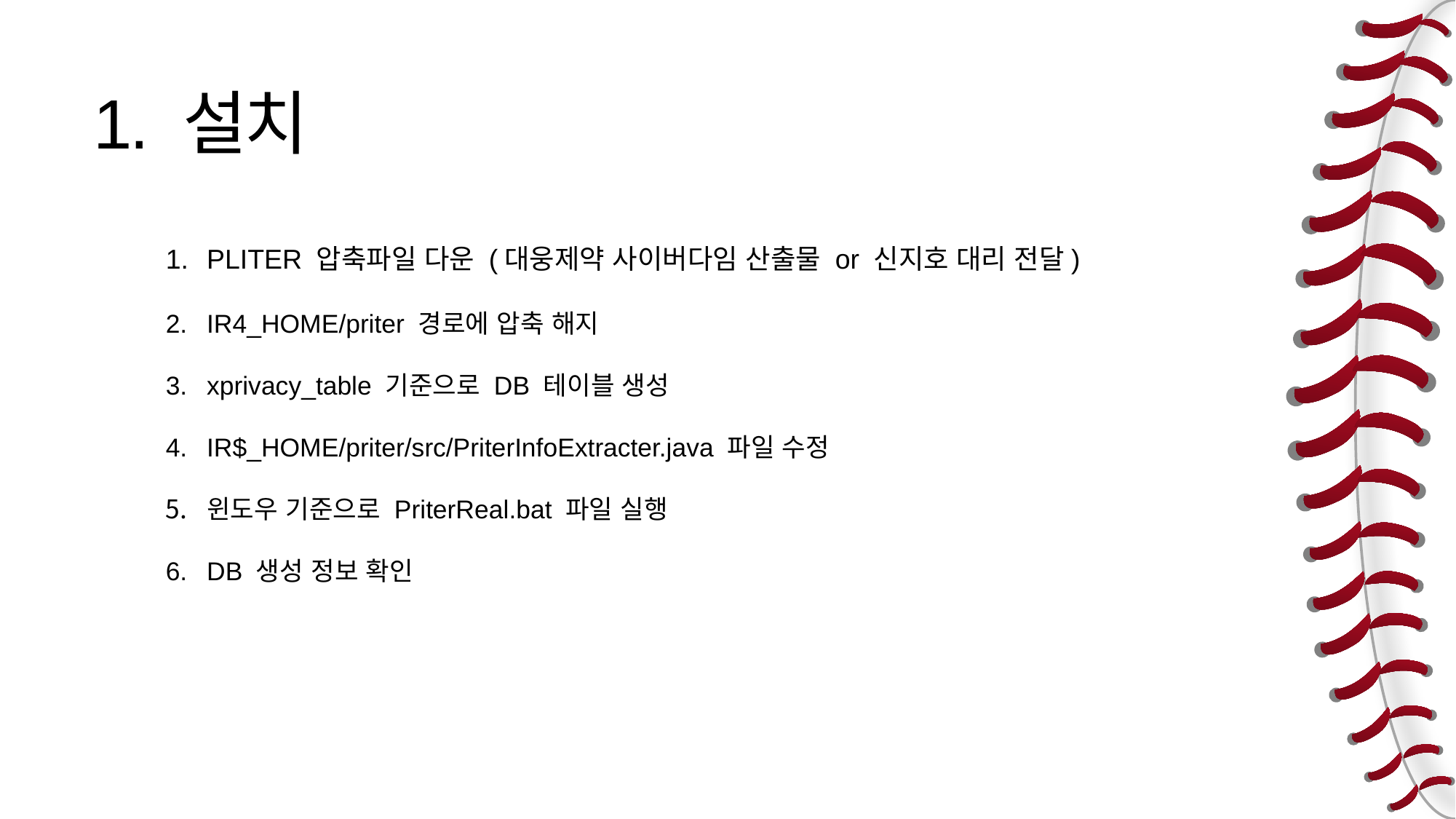

1. 설치
PLITER 압축파일 다운 (대웅제약 사이버다임 산출물 or 신지호 대리 전달)

IR4_HOME/priter 경로에 압축 해지

xprivacy_table 기준으로 DB 테이블 생성

IR$_HOME/priter/src/PriterInfoExtracter.java 파일 수정

윈도우 기준으로 PriterReal.bat 파일 실행

DB 생성 정보 확인